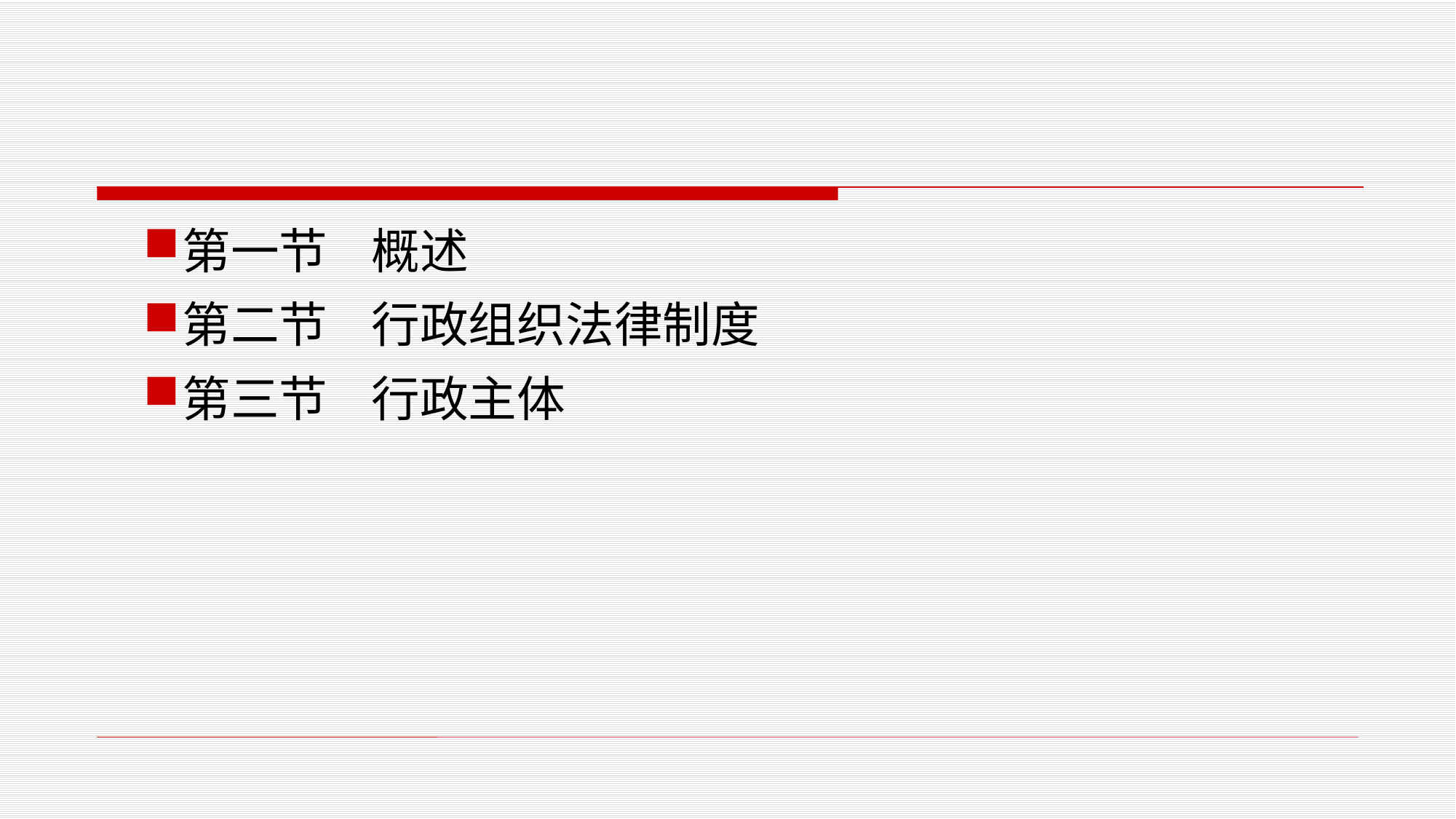

#
第一节    概述
第二节    行政组织法律制度
第三节    行政主体